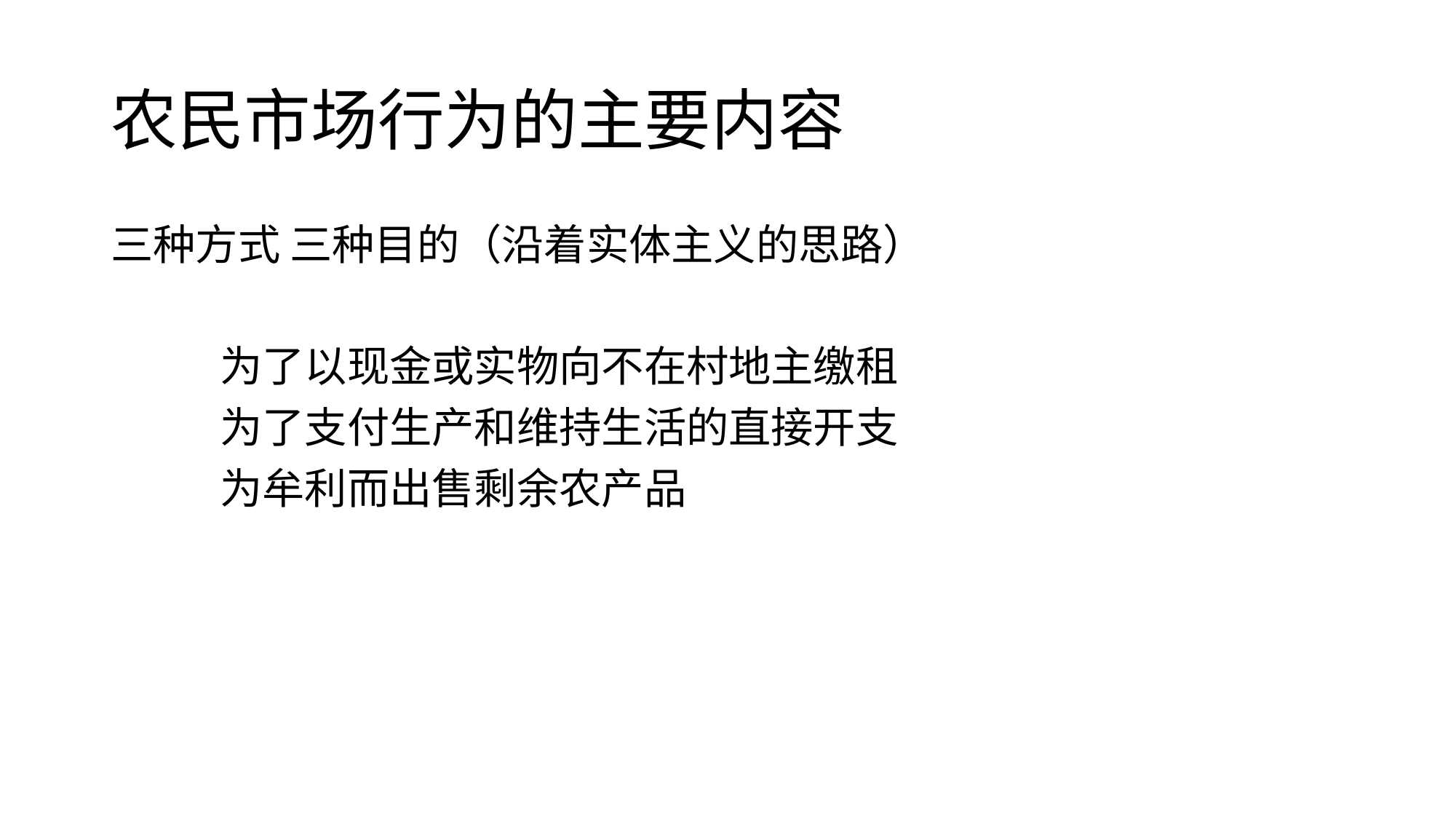

# 农民市场行为的主要内容
三种方式 三种目的（沿着实体主义的思路）

	为了以现金或实物向不在村地主缴租
	为了支付生产和维持生活的直接开支
	为牟利而出售剩余农产品